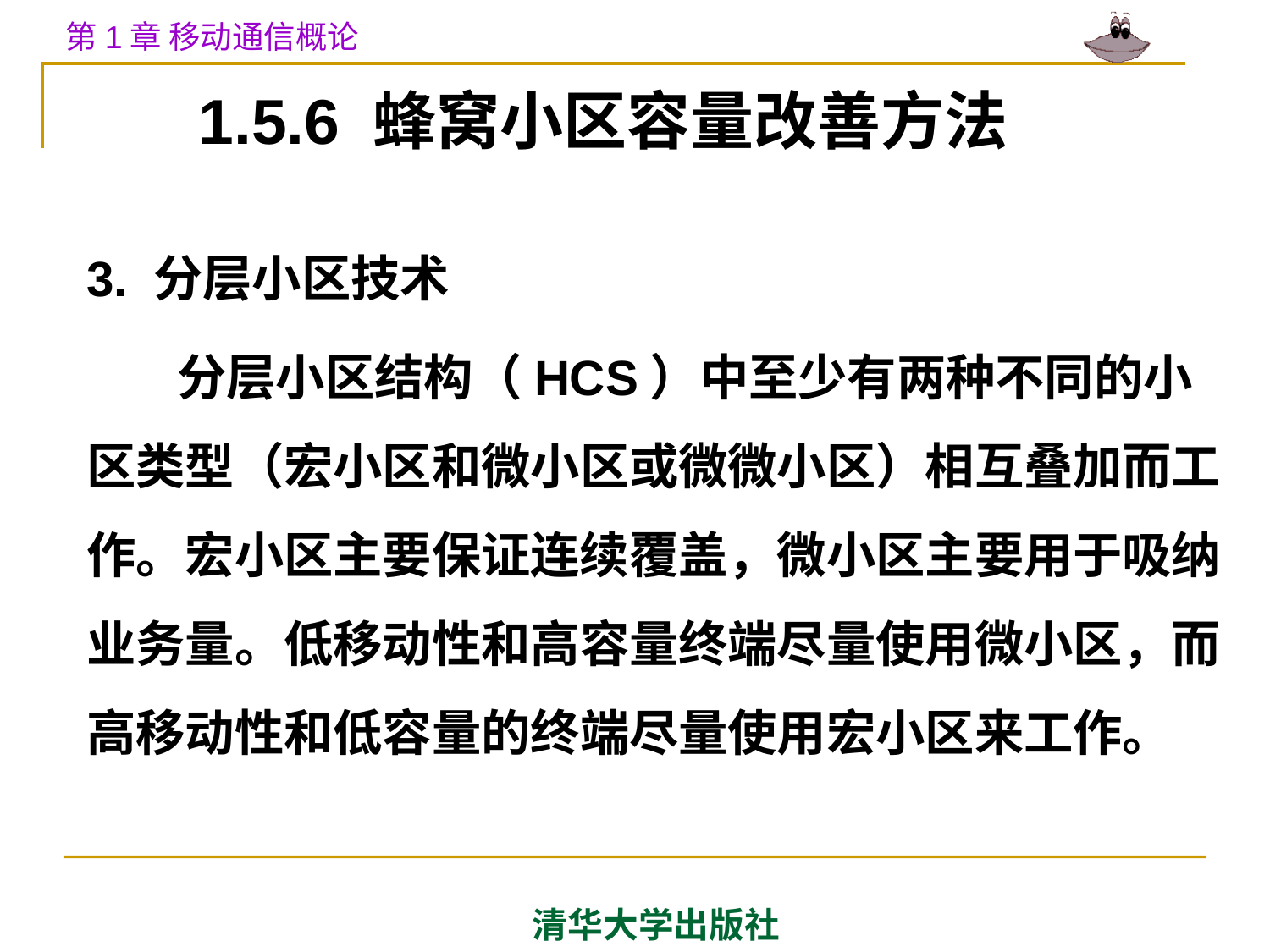

# 1.5.6 蜂窝小区容量改善方法
3. 分层小区技术
       分层小区结构（HCS）中至少有两种不同的小区类型（宏小区和微小区或微微小区）相互叠加而工作。宏小区主要保证连续覆盖，微小区主要用于吸纳业务量。低移动性和高容量终端尽量使用微小区，而高移动性和低容量的终端尽量使用宏小区来工作。